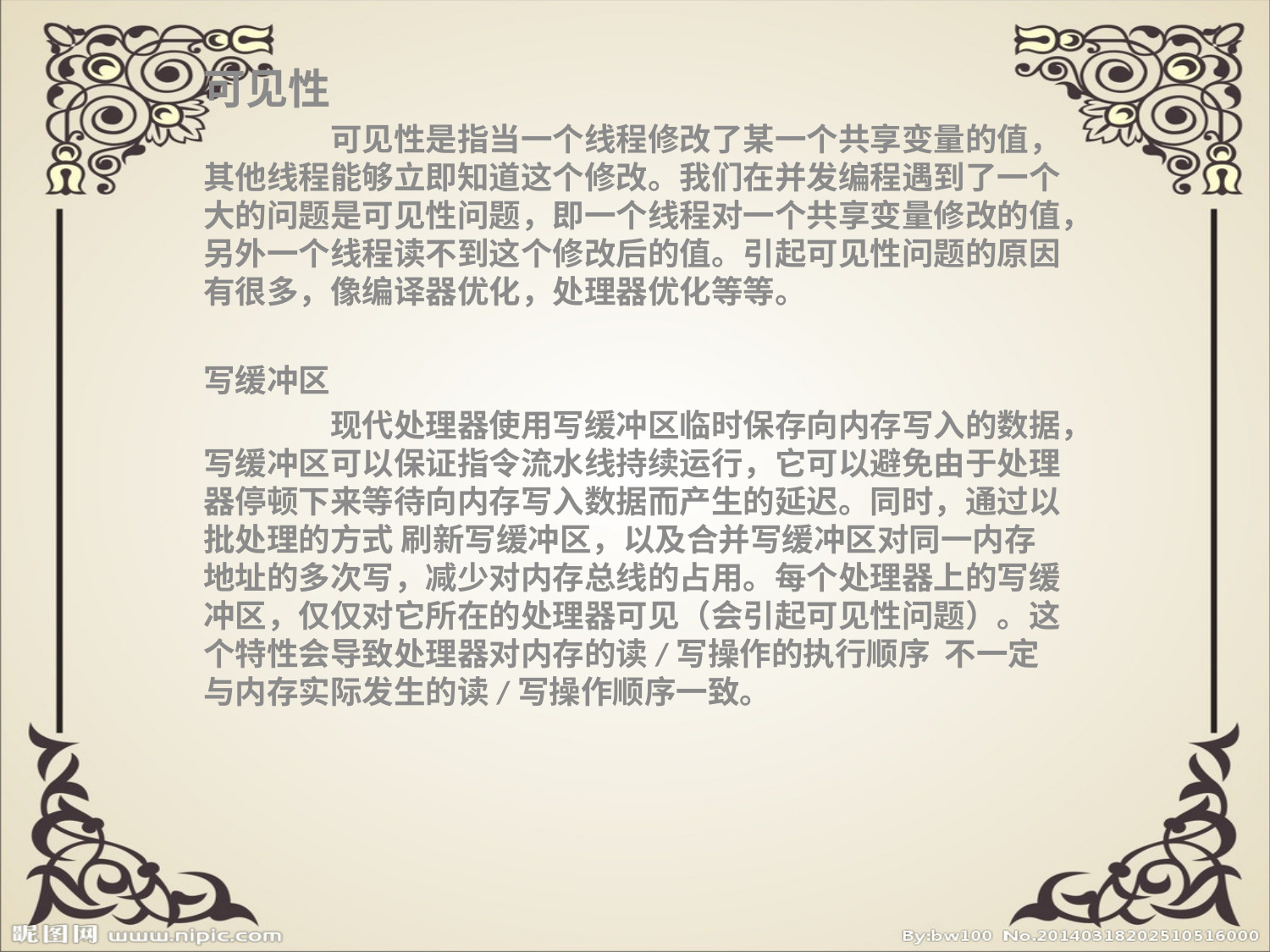

可见性
	可见性是指当一个线程修改了某一个共享变量的值，其他线程能够立即知道这个修改。我们在并发编程遇到了一个大的问题是可见性问题，即一个线程对一个共享变量修改的值，另外一个线程读不到这个修改后的值。引起可见性问题的原因有很多，像编译器优化，处理器优化等等。

写缓冲区
	现代处理器使用写缓冲区临时保存向内存写入的数据，写缓冲区可以保证指令流水线持续运行，它可以避免由于处理器停顿下来等待向内存写入数据而产生的延迟。同时，通过以批处理的方式 刷新写缓冲区，以及合并写缓冲区对同一内存地址的多次写，减少对内存总线的占用。每个处理器上的写缓冲区，仅仅对它所在的处理器可见（会引起可见性问题）。这个特性会导致处理器对内存的读/写操作的执行顺序  不一定与内存实际发生的读/写操作顺序一致。